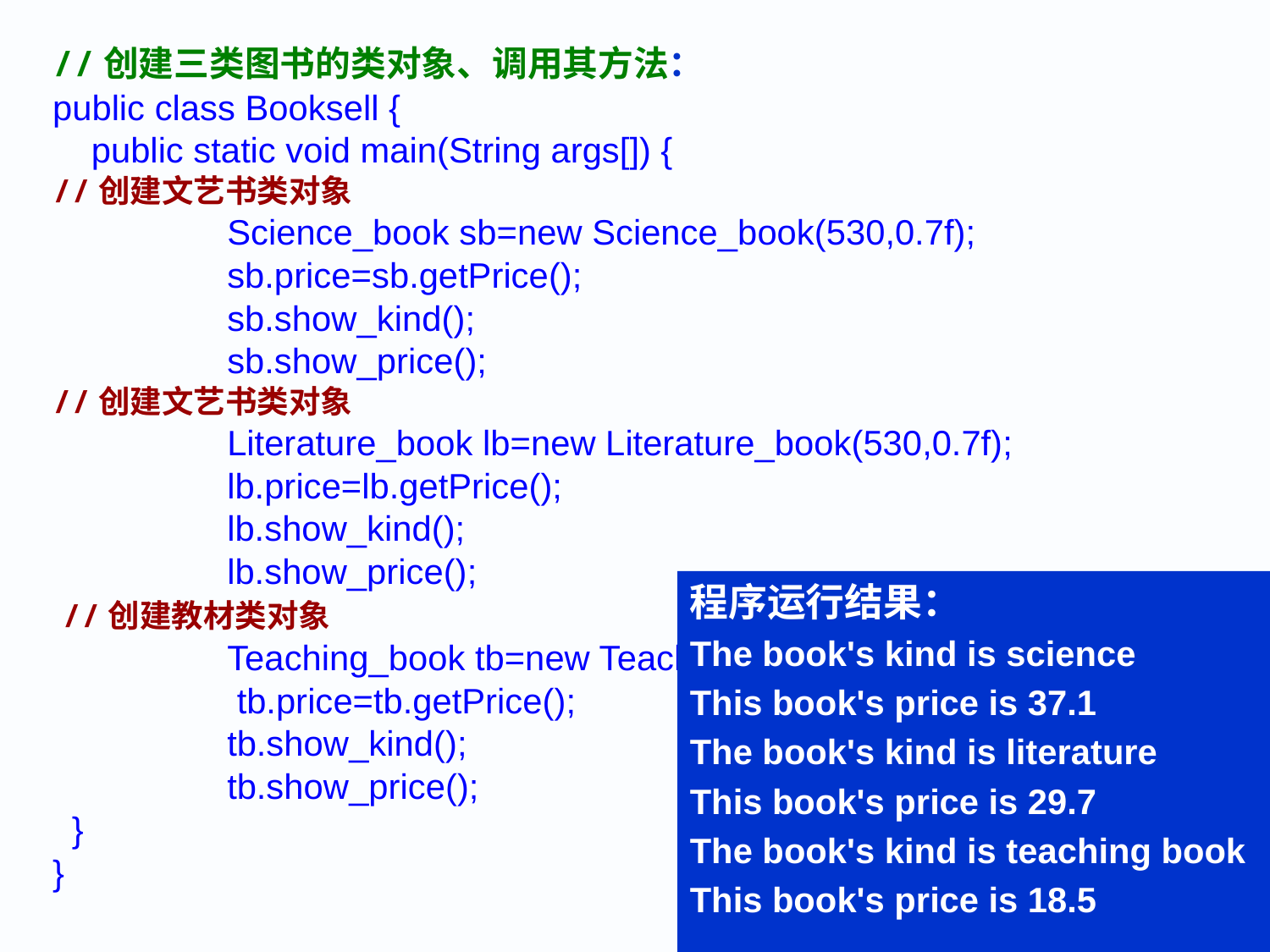

//创建三类图书的类对象、调用其方法：
public class Booksell {
    public static void main(String args[]) {
//创建文艺书类对象
		Science_book sb=new Science_book(530,0.7f);
   		sb.price=sb.getPrice();
   		sb.show_kind();
   		sb.show_price();
//创建文艺书类对象
		Literature_book lb=new Literature_book(530,0.7f);
   		lb.price=lb.getPrice();
  		lb.show_kind();
   		lb.show_price();
 //创建教材类对象
   		Teaching_book tb=new Teaching_book(530,0.7f);
  		 tb.price=tb.getPrice();
   		tb.show_kind();
   		tb.show_price();
  }
}
程序运行结果：
The book's kind is science
This book's price is 37.1
The book's kind is literature
This book's price is 29.7
The book's kind is teaching book
This book's price is 18.5